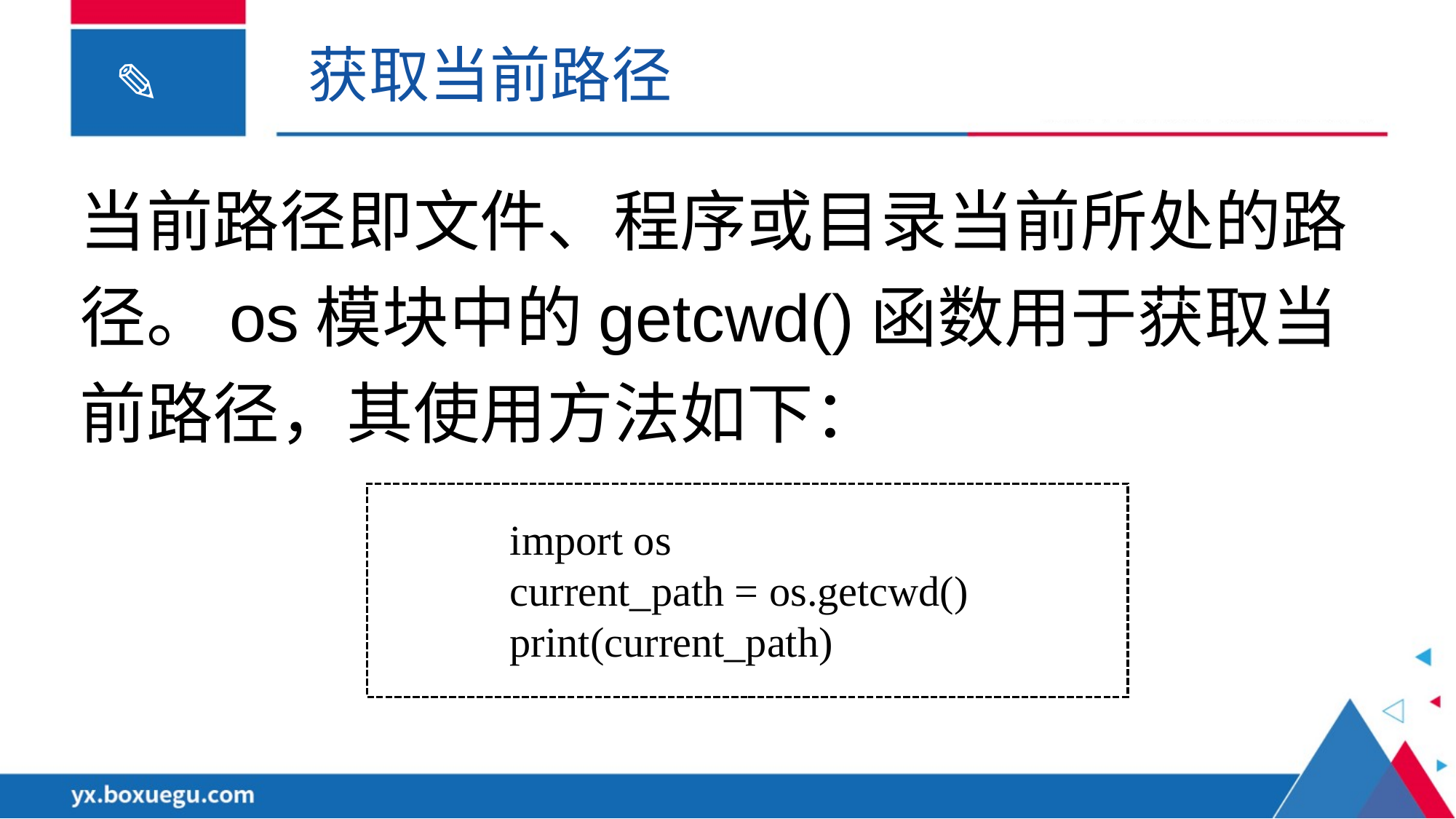

获取当前路径
当前路径即文件、程序或目录当前所处的路径。os模块中的getcwd()函数用于获取当前路径，其使用方法如下：

import os
current_path = os.getcwd()
print(current_path)